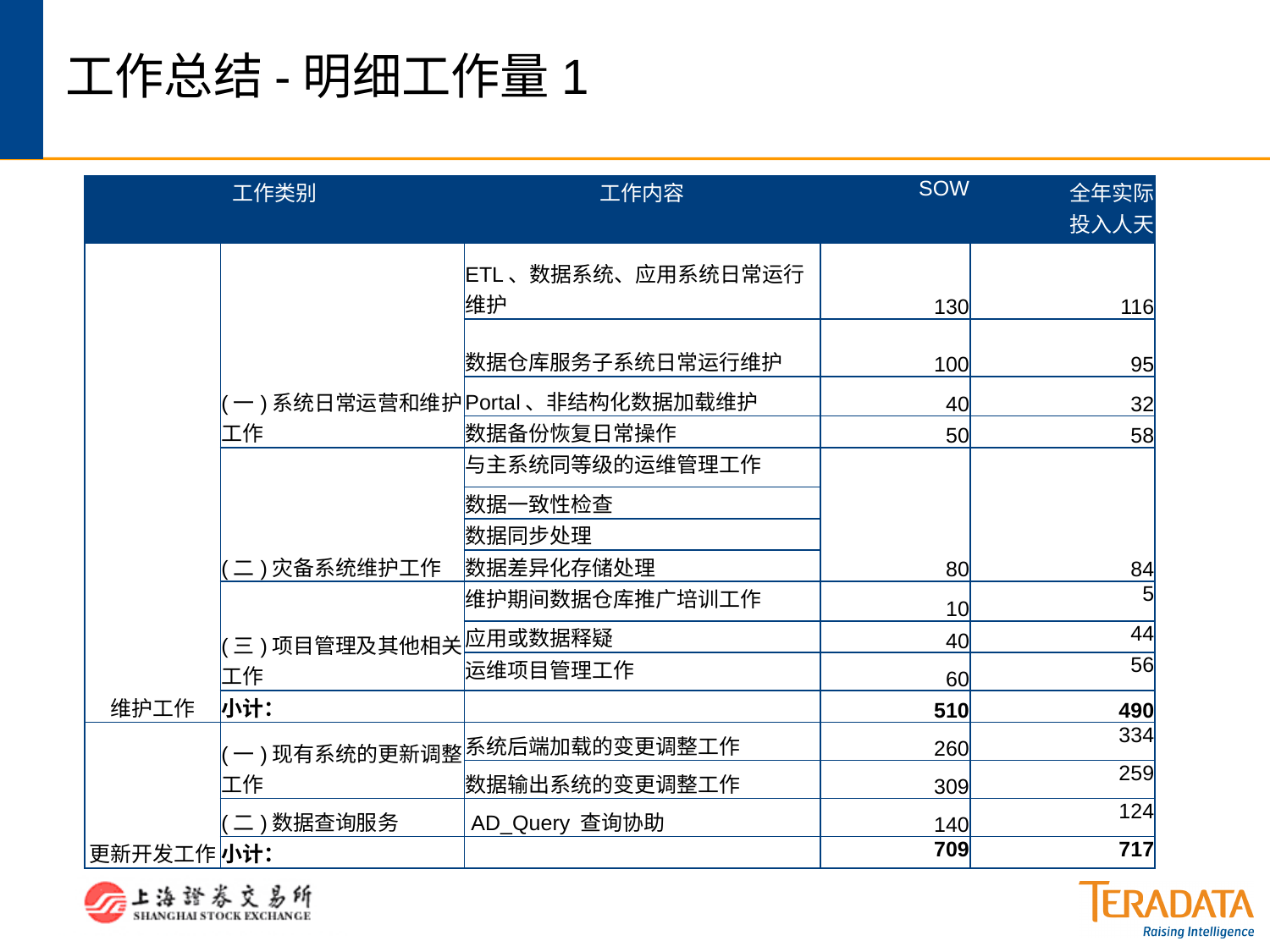

# 工作总结-明细工作量1
| 工作类别 |  | 工作内容 | SOW | 全年实际 投入人天 |
| --- | --- | --- | --- | --- |
| 维护工作 | (一)系统日常运营和维护工作 | ETL、数据系统、应用系统日常运行维护 | 130 | 116 |
|  |  | 数据仓库服务子系统日常运行维护 | 100 | 95 |
|  |  | Portal、非结构化数据加载维护 | 40 | 32 |
|  |  | 数据备份恢复日常操作 | 50 | 58 |
|  | (二)灾备系统维护工作 | 与主系统同等级的运维管理工作 | 80 | 84 |
|  |  | 数据一致性检查 |  |  |
|  |  | 数据同步处理 |  |  |
|  |  | 数据差异化存储处理 |  |  |
|  | (三)项目管理及其他相关工作 | 维护期间数据仓库推广培训工作 | 10 | 5 |
|  |  | 应用或数据释疑 | 40 | 44 |
|  |  | 运维项目管理工作 | 60 | 56 |
|  | 小计： |  | 510 | 490 |
| 更新开发工作 | (一)现有系统的更新调整工作 | 系统后端加载的变更调整工作 | 260 | 334 |
|  |  | 数据输出系统的变更调整工作 | 309 | 259 |
|  | (二)数据查询服务 | AD\_Query 查询协助 | 140 | 124 |
|  | 小计： |  | 709 | 717 |